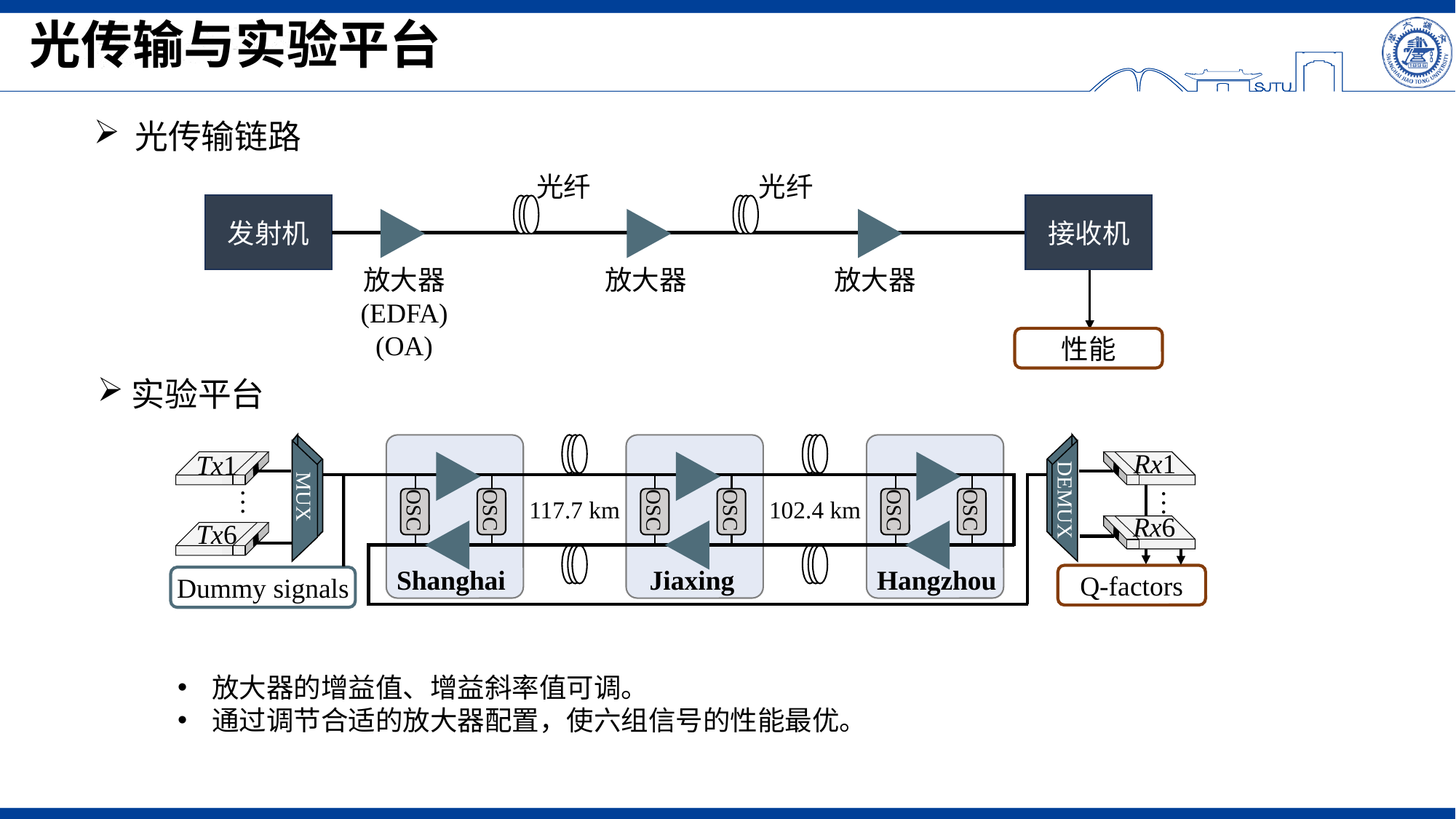

光传输与实验平台
光传输链路
光纤
光纤
发射机

接收机

放大器
(EDFA)
(OA)
放大器
放大器
性能
实验平台

Rx1

Tx1

…
…
MUX
DEMUX

117.7 km
102.4 km
OSC
OSC
OSC
OSC
OSC
OSC
Rx6

Tx6

Jiaxing
Hangzhou
Shanghai
Q-factors
Dummy signals
放大器的增益值、增益斜率值可调。
通过调节合适的放大器配置，使六组信号的性能最优。